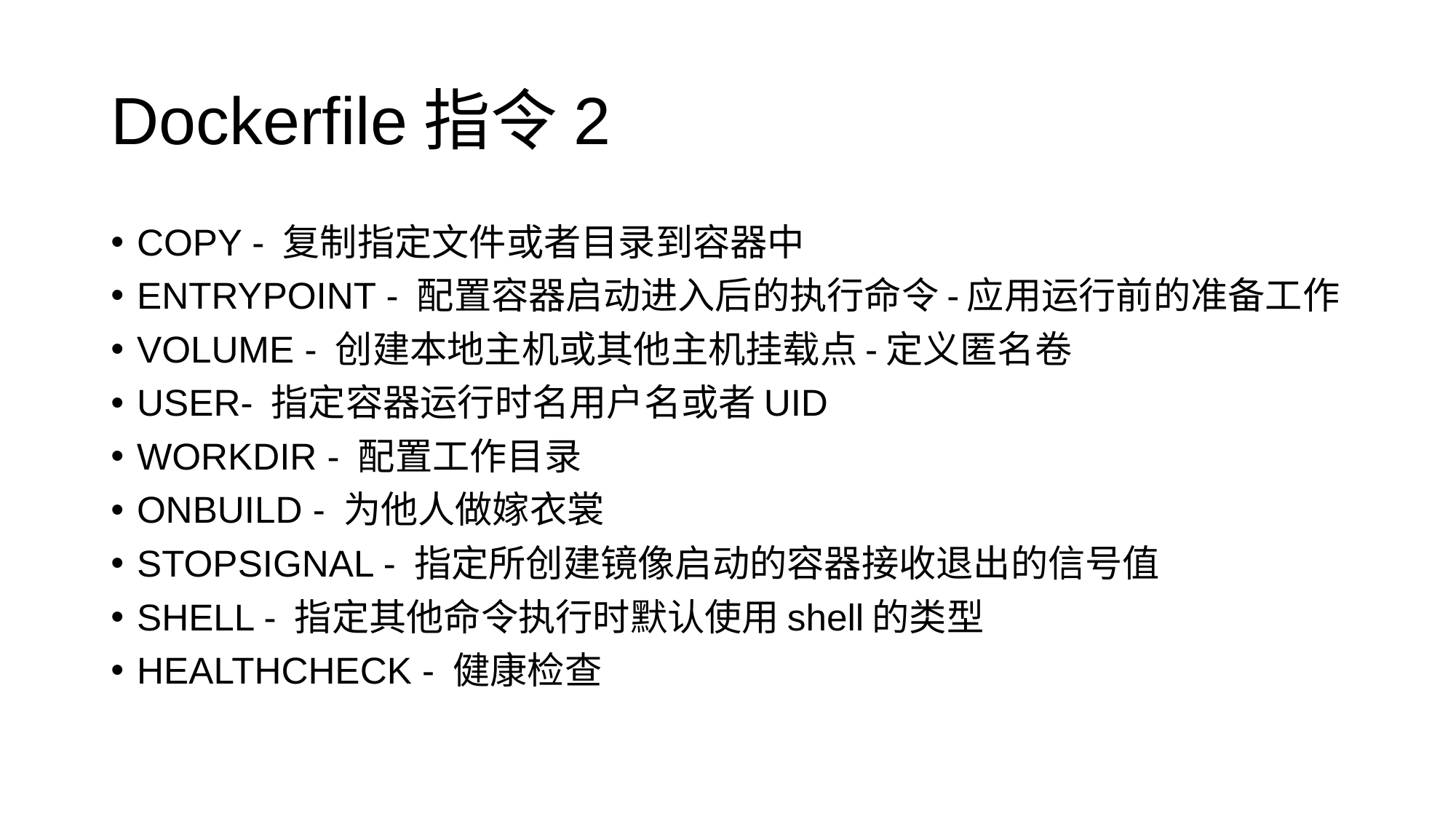

# Dockerfile指令2
COPY - 复制指定文件或者目录到容器中
ENTRYPOINT - 配置容器启动进入后的执行命令-应用运行前的准备工作
VOLUME - 创建本地主机或其他主机挂载点-定义匿名卷
USER- 指定容器运行时名用户名或者UID
WORKDIR - 配置工作目录
ONBUILD - 为他人做嫁衣裳
STOPSIGNAL - 指定所创建镜像启动的容器接收退出的信号值
SHELL - 指定其他命令执行时默认使用shell的类型
HEALTHCHECK - 健康检查